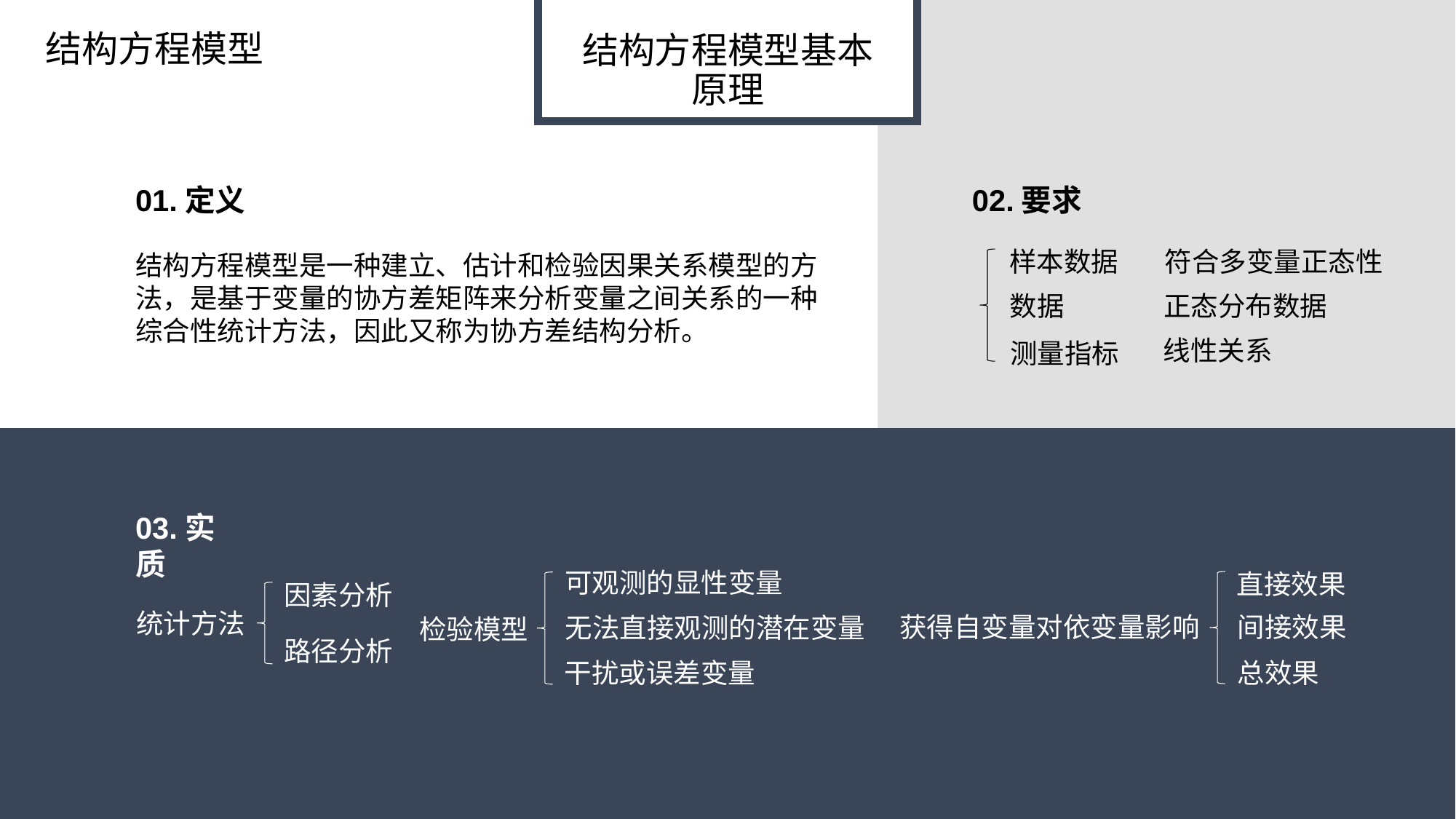

结构方程模型

结构方程模型基本原理
01.定义
02.要求
样本数据
符合多变量正态性
结构方程模型是一种建立、估计和检验因果关系模型的方法，是基于变量的协方差矩阵来分析变量之间关系的一种综合性统计方法，因此又称为协方差结构分析。

数据
正态分布数据
线性关系
测量指标

03.实质
可观测的显性变量
直接效果

因素分析

统计方法
获得自变量对依变量影响
间接效果
无法直接观测的潜在变量
检验模型
路径分析
干扰或误差变量
总效果